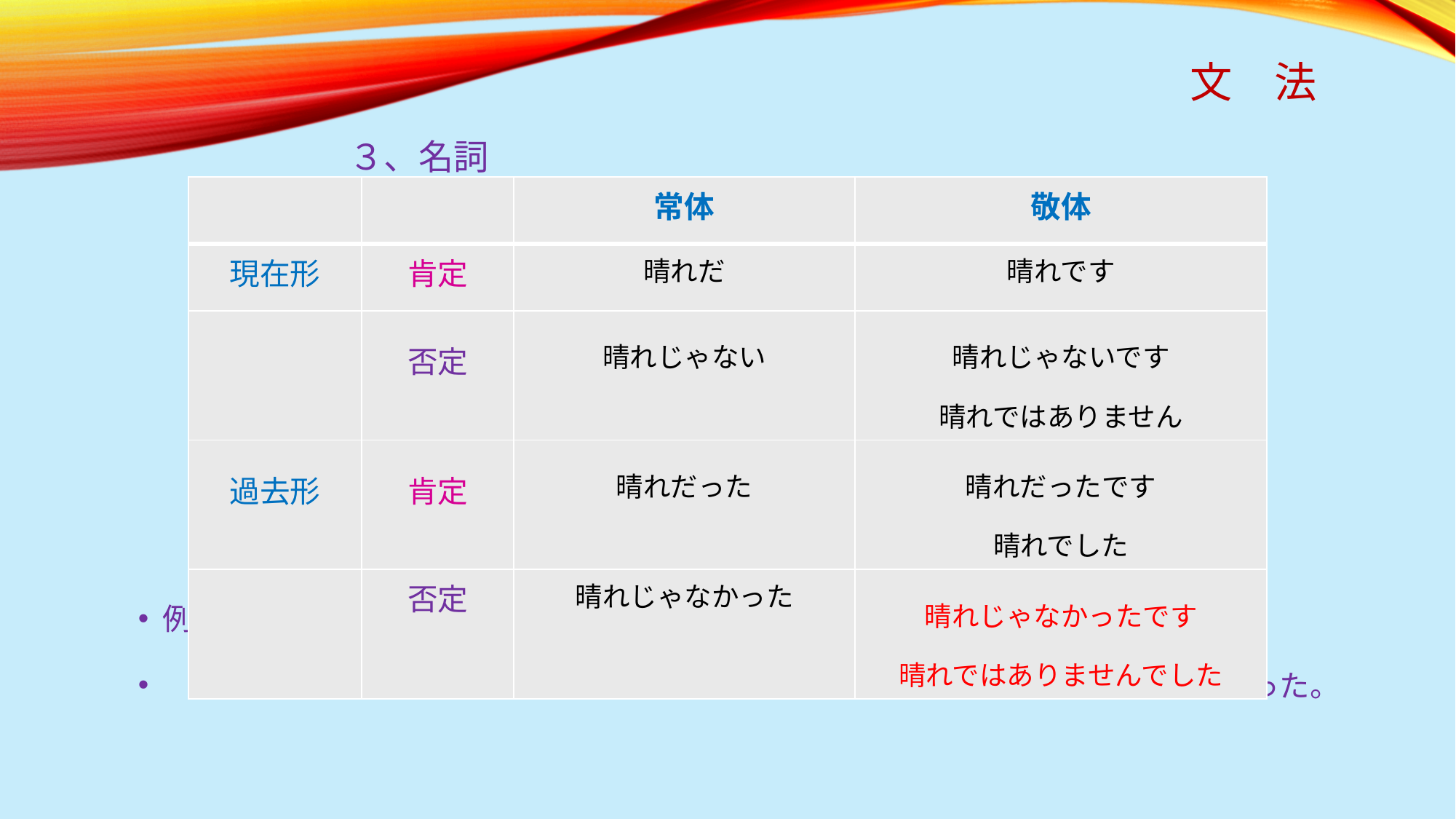

# 文　法
　　　　　　３、名詞

例：１）明日、水曜日だね？　—―水曜日じゃないよ。木曜日だよ。
　　２）昨日、スキー場は雪だった？—―ううん、雪じゃなかった。いい天気だった。

|  |  | 常体 | 敬体 |
| --- | --- | --- | --- |
| 現在形 | 肯定 | 晴れだ | 晴れです |
|  | 否定 | 晴れじゃない | 晴れじゃないです 晴れではありません |
| 過去形 | 肯定 | 晴れだった | 晴れだったです 晴れでした |
|  | 否定 | 晴れじゃなかった | 晴れじゃなかったです 晴れではありませんでした |